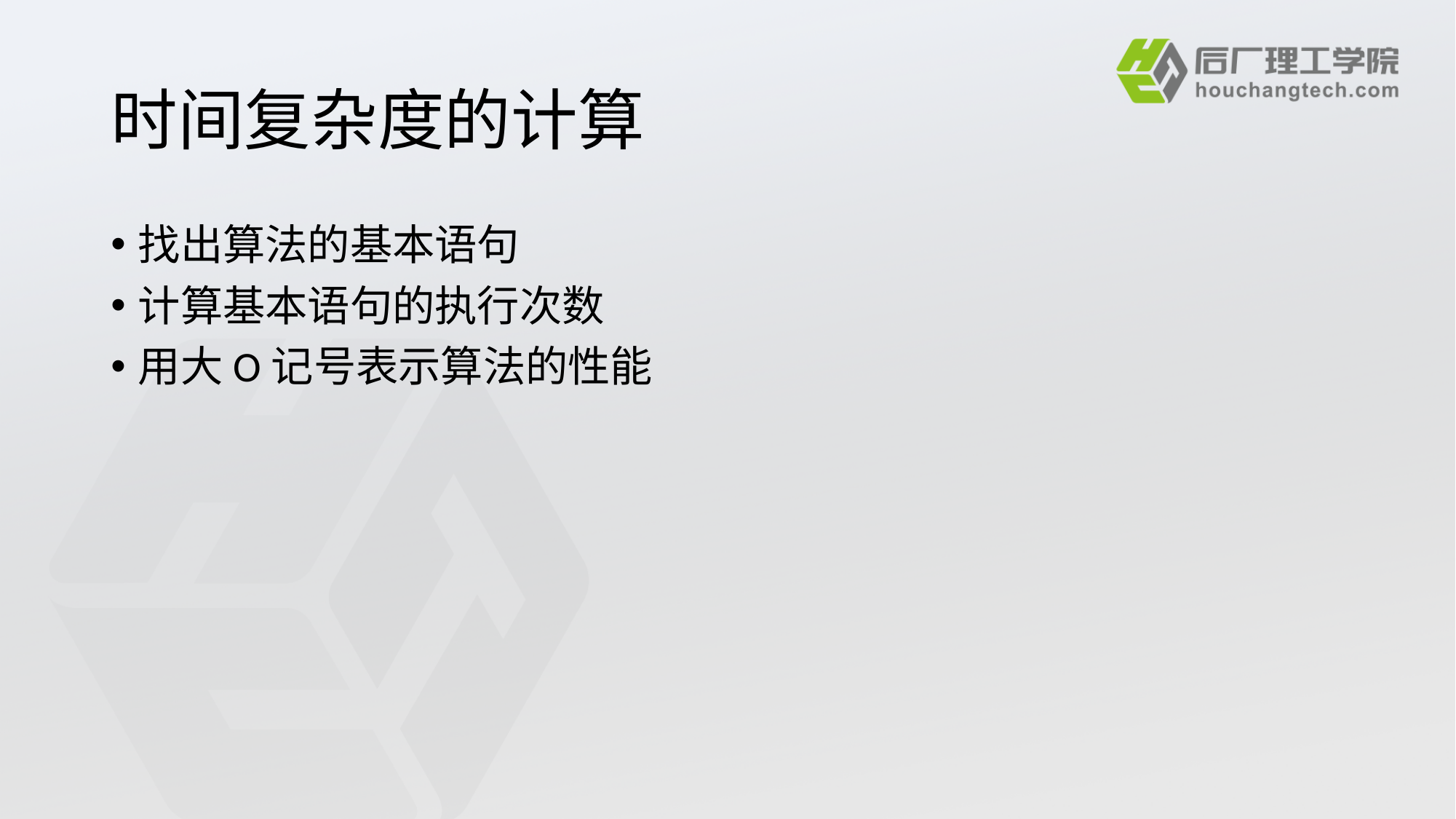

# 时间复杂度的计算
找出算法的基本语句
计算基本语句的执行次数
用大O记号表示算法的性能